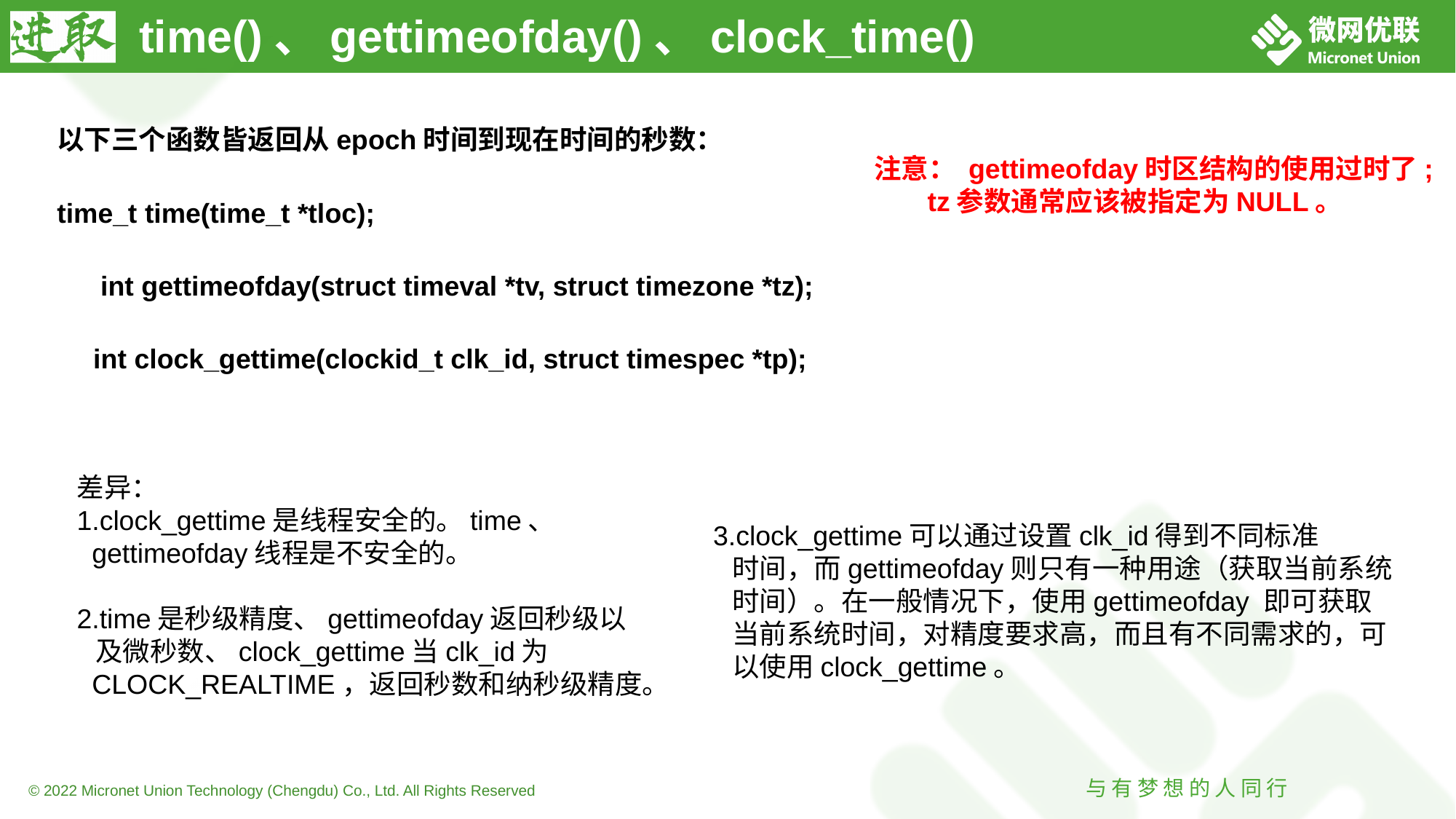

time()、gettimeofday()、clock_time()
以下三个函数皆返回从epoch时间到现在时间的秒数：
注意： gettimeofday时区结构的使用过时了;
       tz参数通常应该被指定为NULL。
time_t time(time_t *tloc);
int gettimeofday(struct timeval *tv, struct timezone *tz);
int clock_gettime(clockid_t clk_id, struct timespec *tp);
差异：
1.clock_gettime是线程安全的。time、
  gettimeofday线程是不安全的。

2.time是秒级精度、gettimeofday返回秒级以
  及微秒数、clock_gettime当clk_id为
  CLOCK_REALTIME，返回秒数和纳秒级精度。
3.clock_gettime可以通过设置clk_id得到不同标准
  时间，⽽gettimeofday则只有一种用途（获取当前系统
  时间）。在一般情况下，使⽤gettimeofday 即可获取
  当前系统时间，对精度要求⾼，⽽且有不同需求的，可
  以使⽤clock_gettime。